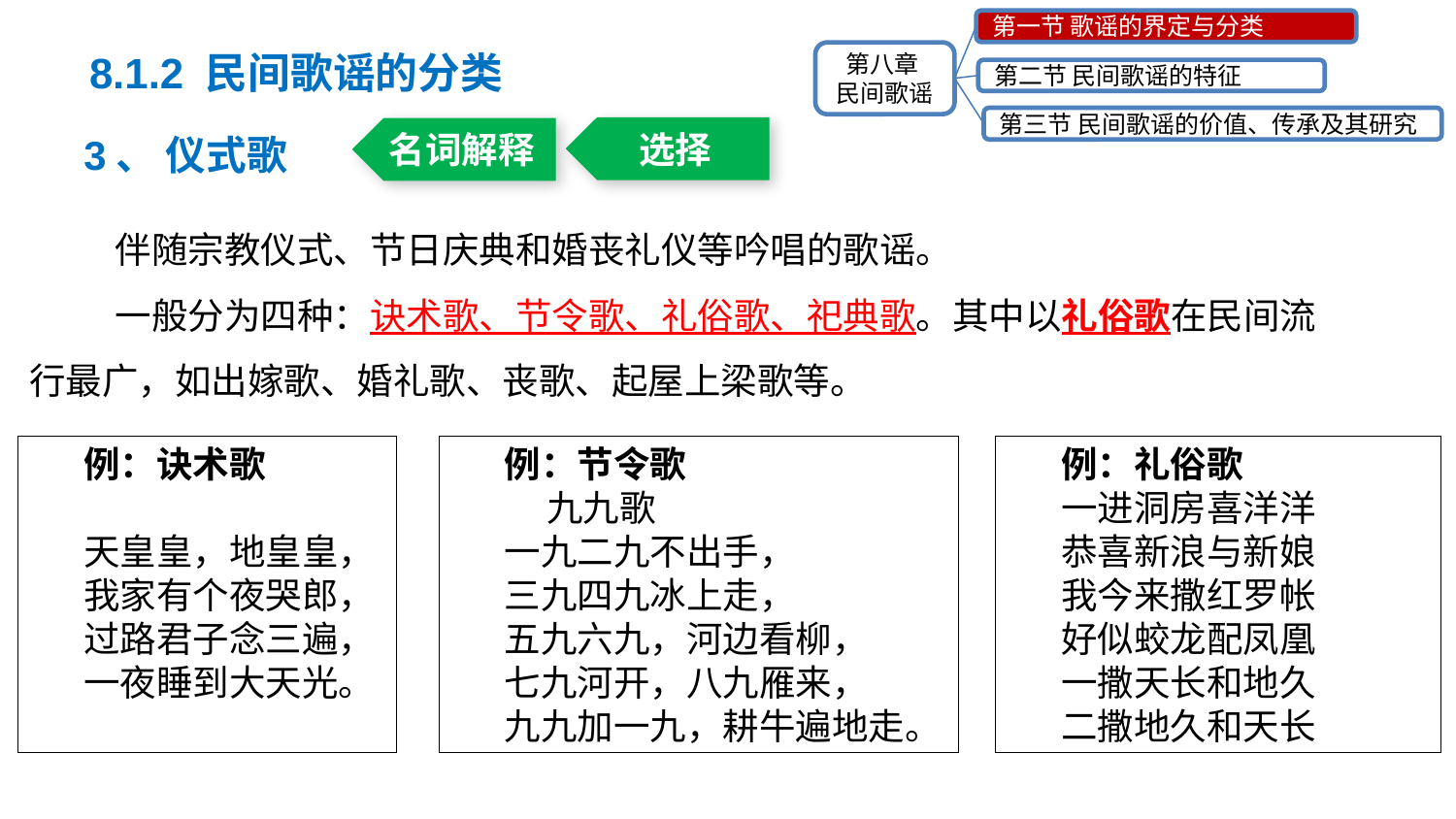

第一节 歌谣的界定与分类
第八章
民间歌谣
第二节 民间歌谣的特征
第三节 民间歌谣的价值、传承及其研究
8.1.2 民间歌谣的分类
3、 仪式歌
选择
名词解释
伴随宗教仪式、节日庆典和婚丧礼仪等吟唱的歌谣。
一般分为四种：诀术歌、节令歌、礼俗歌、祀典歌。其中以礼俗歌在民间流行最广，如出嫁歌、婚礼歌、丧歌、起屋上梁歌等。
例：诀术歌

天皇皇，地皇皇，
我家有个夜哭郎，
过路君子念三遍，
一夜睡到大天光。

例：节令歌
    九九歌
一九二九不出手，
三九四九冰上走，
五九六九，河边看柳，
七九河开，八九雁来，
九九加一九，耕牛遍地走。
例：礼俗歌
一进洞房喜洋洋
恭喜新浪与新娘
我今来撒红罗帐
好似蛟龙配凤凰
一撒天长和地久
二撒地久和天长